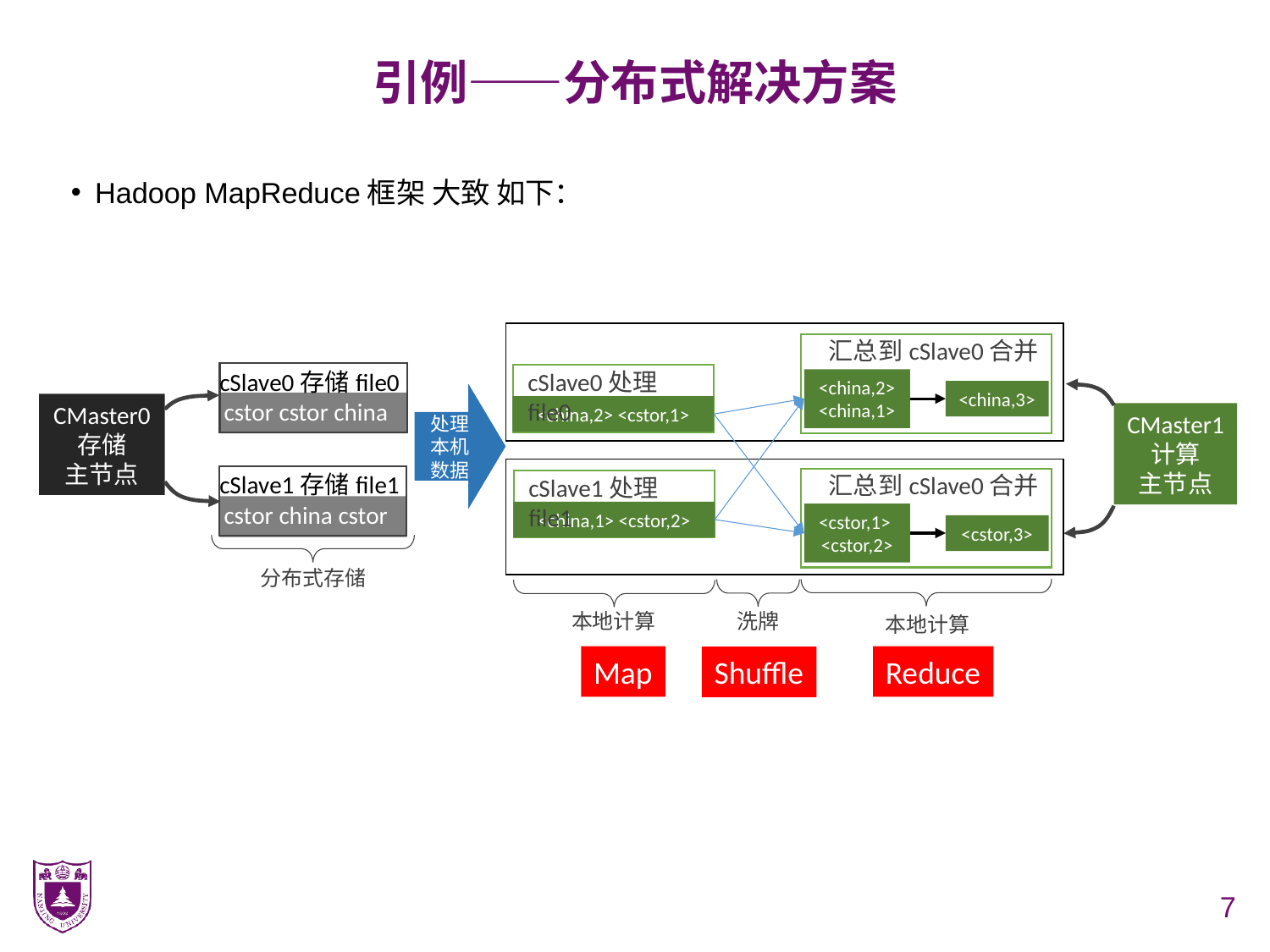

# 引例——分布式解决方案
Hadoop MapReduce框架 大致 如下：

汇总到cSlave0合并

cSlave0处理file0
cSlave0存储file0

<china,2>
<china,1>
<china,3>

处理本机数据
cstor cstor china

CMaster0
存储
主节点

<china,2> <cstor,1>
CMaster1
计算
主节点

cSlave1存储file1
汇总到cSlave0合并
cSlave1处理file1

cstor china cstor

<china,1> <cstor,2>
<cstor,1>
<cstor,2>

<cstor,3>

分布式存储
本地计算
洗牌
本地计算
Map
Reduce
Shuffle
7